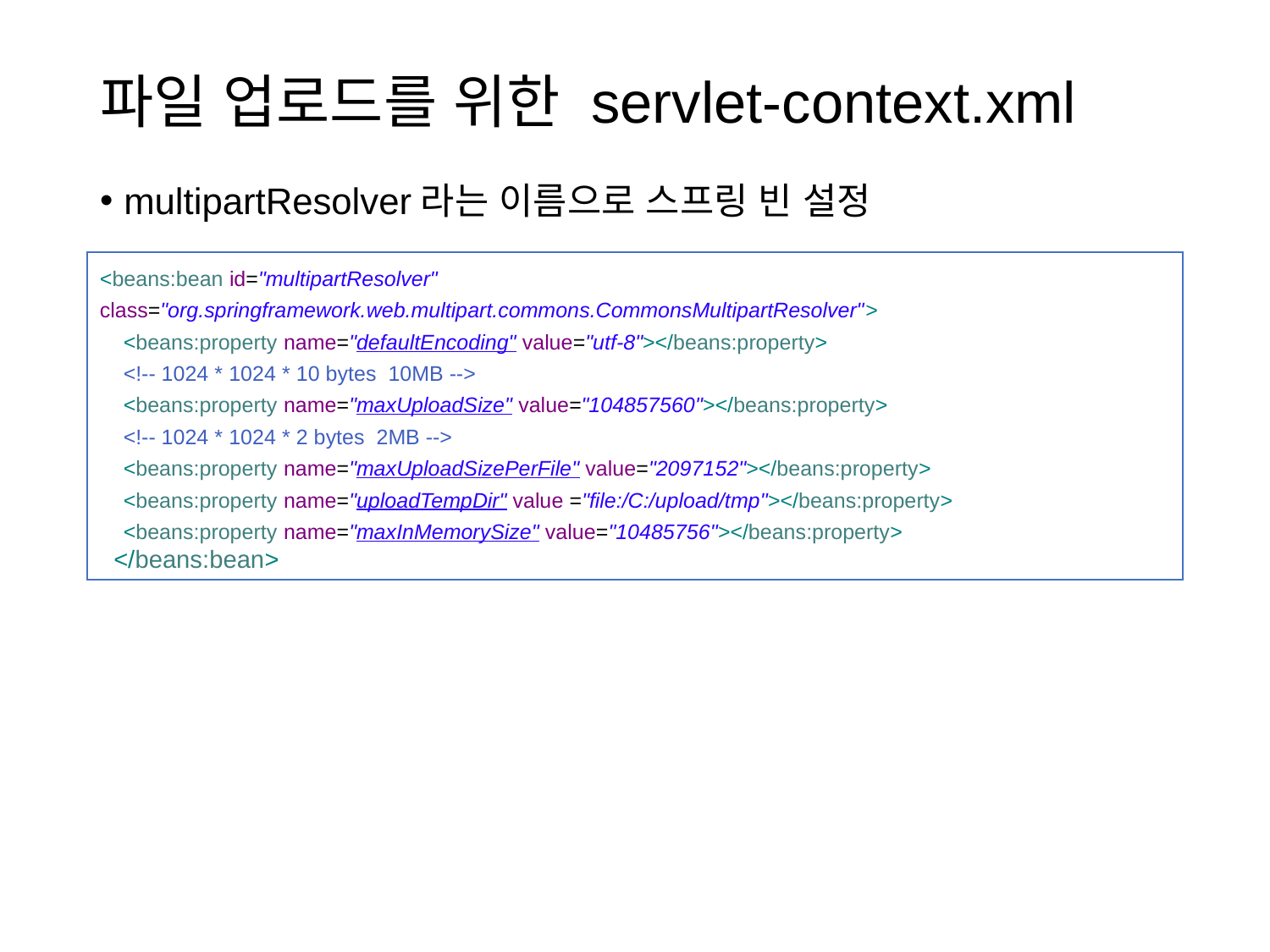

# 파일 업로드를 위한 servlet-context.xml
multipartResolver라는 이름으로 스프링 빈 설정
<beans:bean id="multipartResolver" class="org.springframework.web.multipart.commons.CommonsMultipartResolver">
    <beans:property name="defaultEncoding" value="utf-8"></beans:property>
    <!-- 1024 * 1024 * 10 bytes  10MB -->
    <beans:property name="maxUploadSize" value="104857560"></beans:property>
    <!-- 1024 * 1024 * 2 bytes  2MB -->
    <beans:property name="maxUploadSizePerFile" value="2097152"></beans:property>
    <beans:property name="uploadTempDir" value ="file:/C:/upload/tmp"></beans:property>
    <beans:property name="maxInMemorySize" value="10485756"></beans:property>
  </beans:bean>